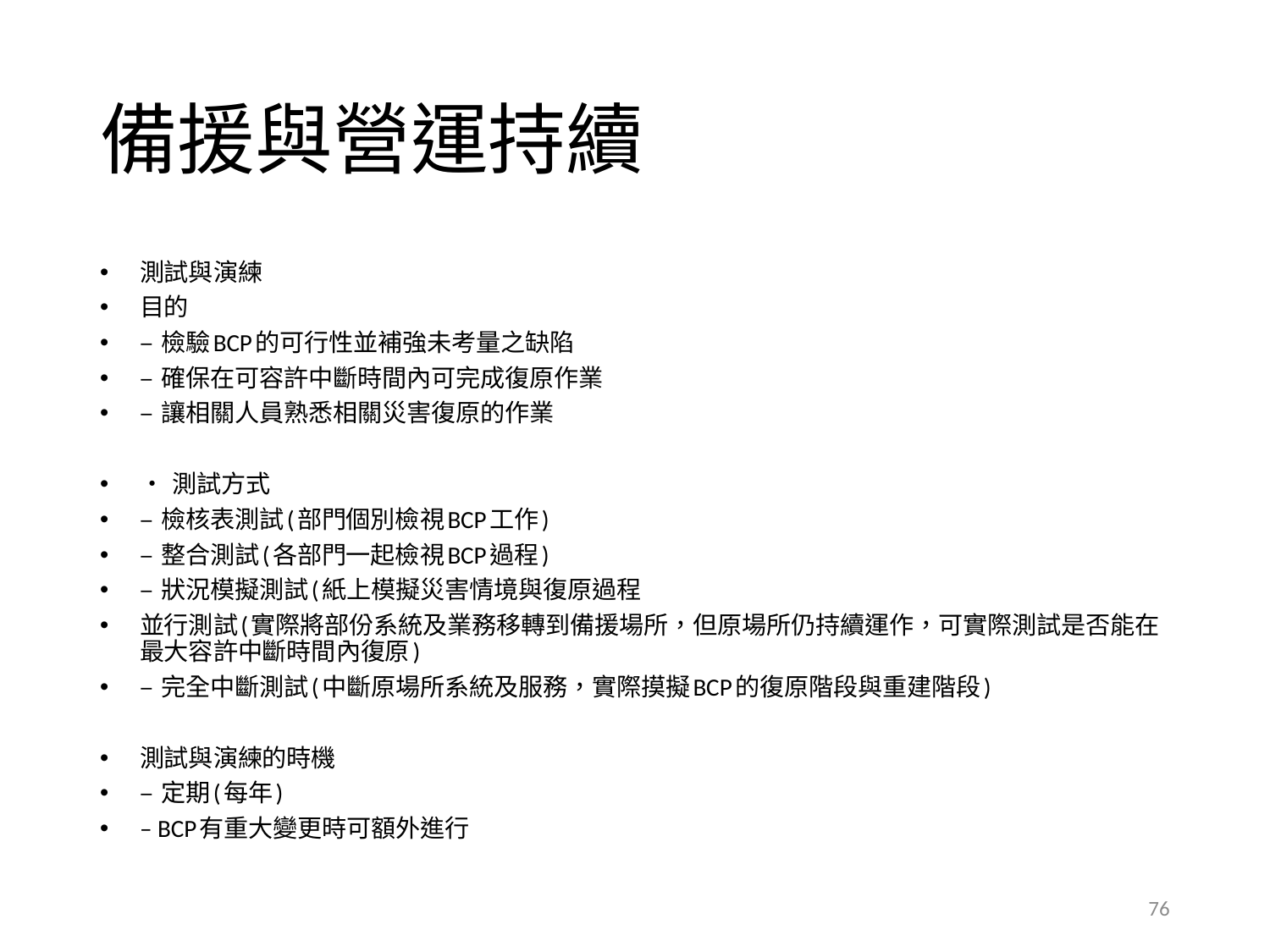

# 備援與營運持續
測試與演練
目的
– 檢驗BCP的可行性並補強未考量之缺陷
– 確保在可容許中斷時間內可完成復原作業
– 讓相關人員熟悉相關災害復原的作業

• 測試方式
– 檢核表測試(部門個別檢視BCP工作)
– 整合測試(各部門一起檢視BCP過程)
– 狀況模擬測試(紙上模擬災害情境與復原過程
並行測試(實際將部份系統及業務移轉到備援場所，但原場所仍持續運作，可實際測試是否能在最大容許中斷時間內復原)
– 完全中斷測試(中斷原場所系統及服務，實際摸擬BCP的復原階段與重建階段)

測試與演練的時機
– 定期(每年)
– BCP有重大變更時可額外進行
76